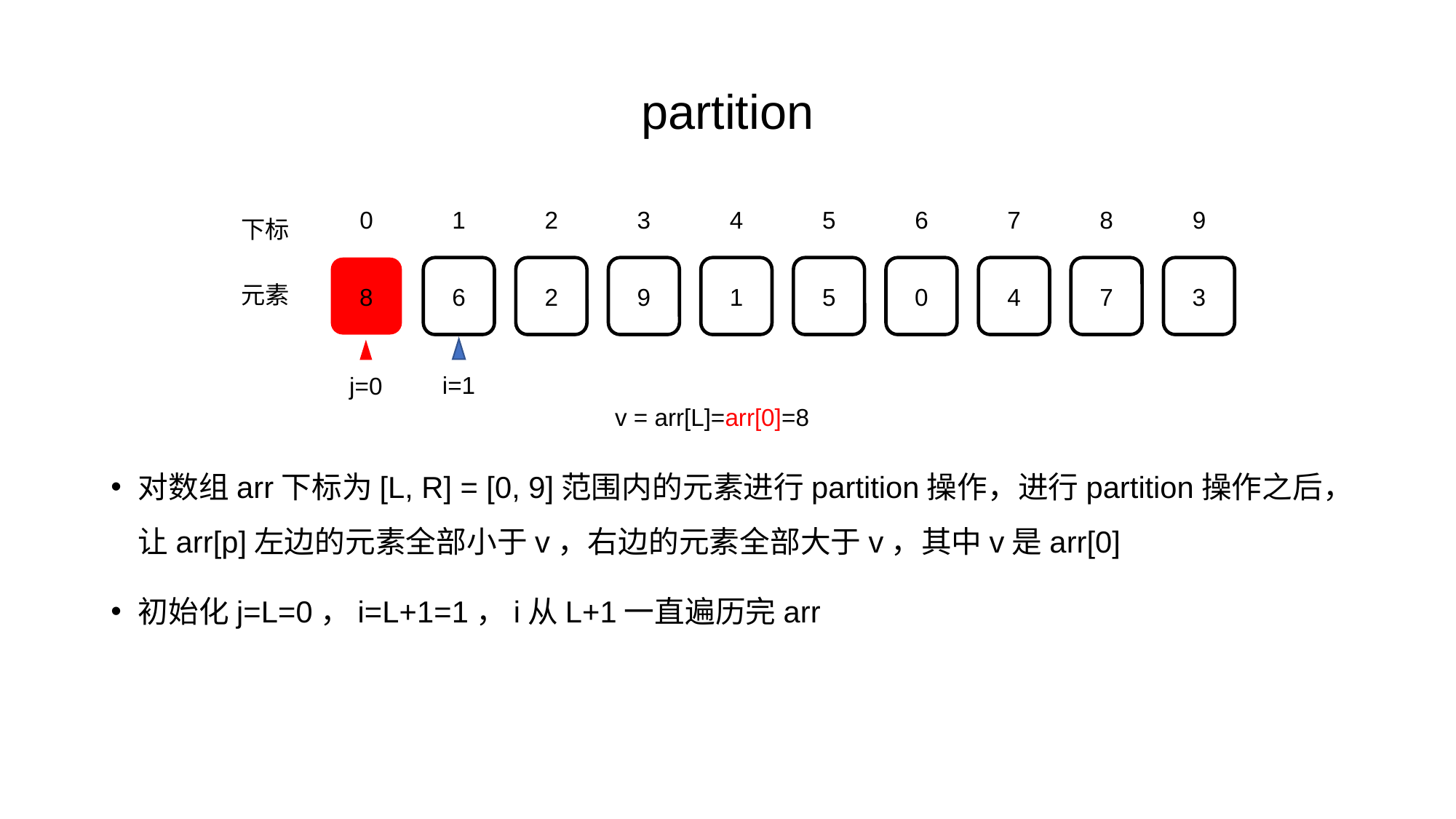

# partition
0
1
2
3
4
5
6
7
8
9
下标
8
6
2
9
1
5
0
4
7
3
元素

i=1

j=0
v = arr[L]=arr[0]=8
对数组arr下标为[L, R] = [0, 9]范围内的元素进行partition操作，进行partition操作之后，让arr[p]左边的元素全部小于v，右边的元素全部大于v，其中v是arr[0]
初始化j=L=0，i=L+1=1，i从L+1一直遍历完arr